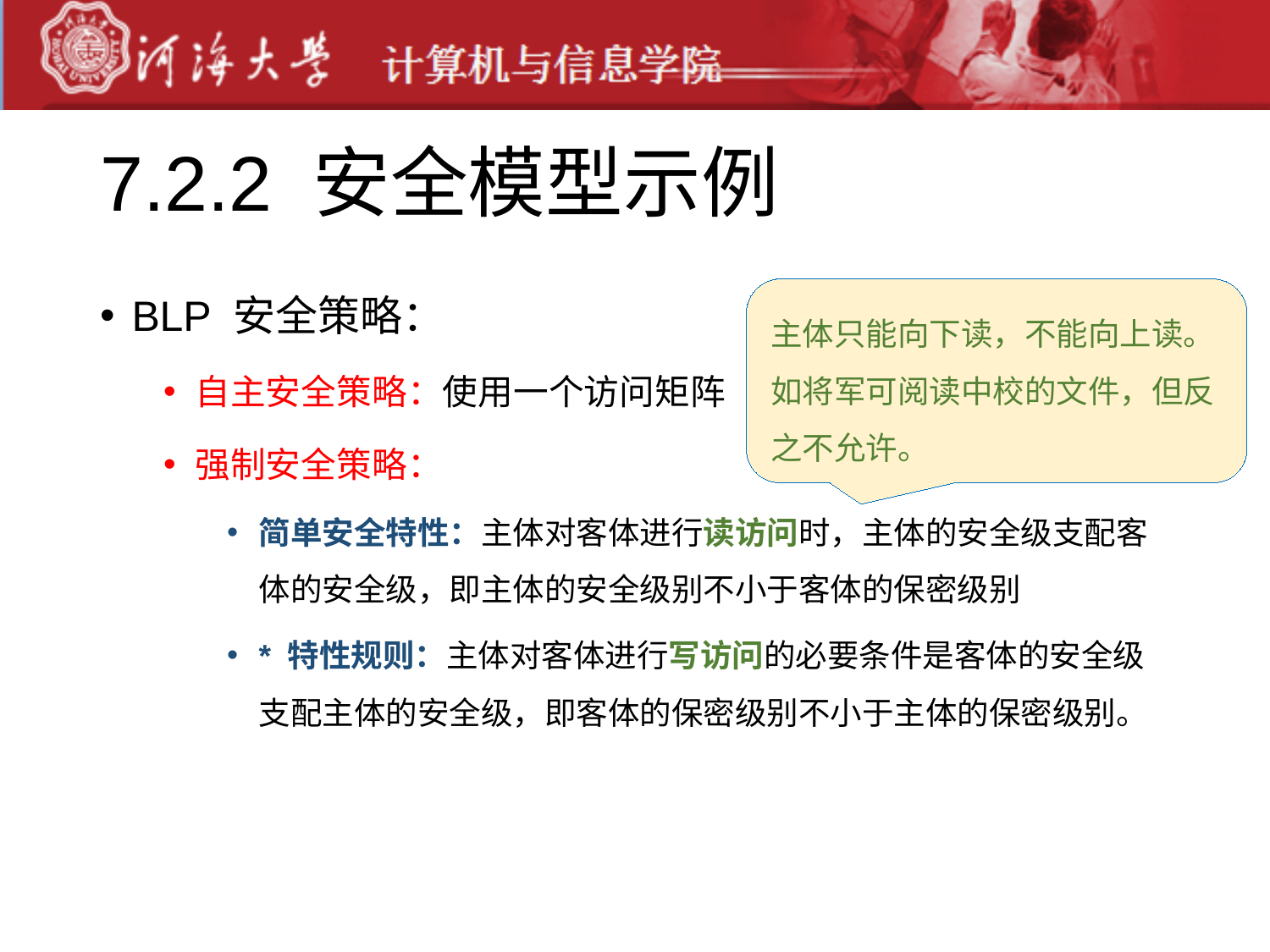

# 7.2.2 安全模型示例
BLP 安全策略：
自主安全策略：使用一个访问矩阵
强制安全策略：
简单安全特性：主体对客体进行读访问时，主体的安全级支配客体的安全级，即主体的安全级别不小于客体的保密级别
* 特性规则：主体对客体进行写访问的必要条件是客体的安全级支配主体的安全级，即客体的保密级别不小于主体的保密级别。
主体只能向下读，不能向上读。如将军可阅读中校的文件，但反之不允许。